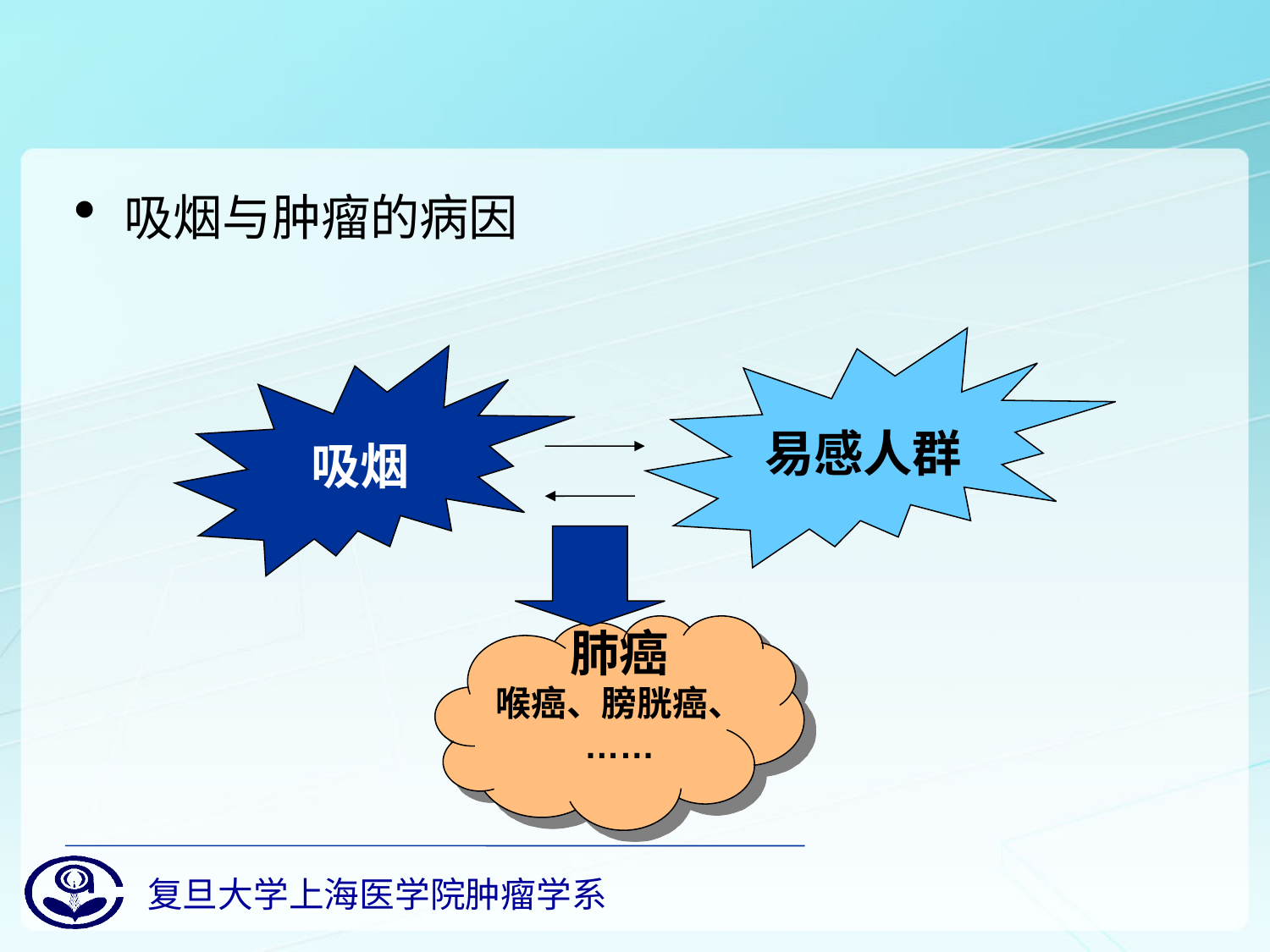

#
吸烟与肿瘤的病因

易感人群
吸烟

肺癌
喉癌、膀胱癌、
……